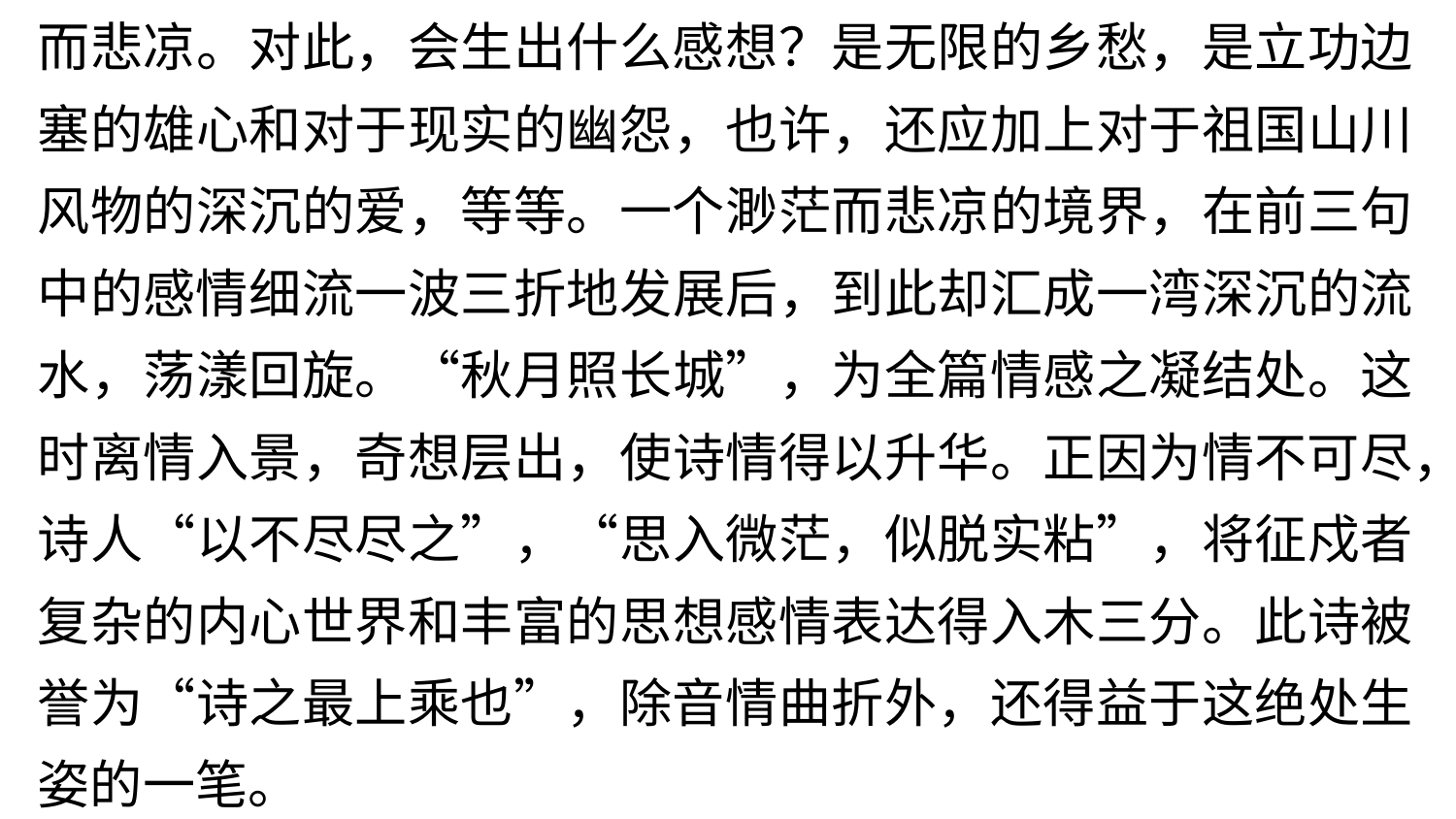

而悲凉。对此，会生出什么感想？是无限的乡愁，是立功边塞的雄心和对于现实的幽怨，也许，还应加上对于祖国山川风物的深沉的爱，等等。一个渺茫而悲凉的境界，在前三句中的感情细流一波三折地发展后，到此却汇成一湾深沉的流水，荡漾回旋。“秋月照长城”，为全篇情感之凝结处。这时离情入景，奇想层出，使诗情得以升华。正因为情不可尽，诗人“以不尽尽之”，“思入微茫，似脱实粘”，将征戍者复杂的内心世界和丰富的思想感情表达得入木三分。此诗被誉为“诗之最上乘也”，除音情曲折外，还得益于这绝处生姿的一笔。